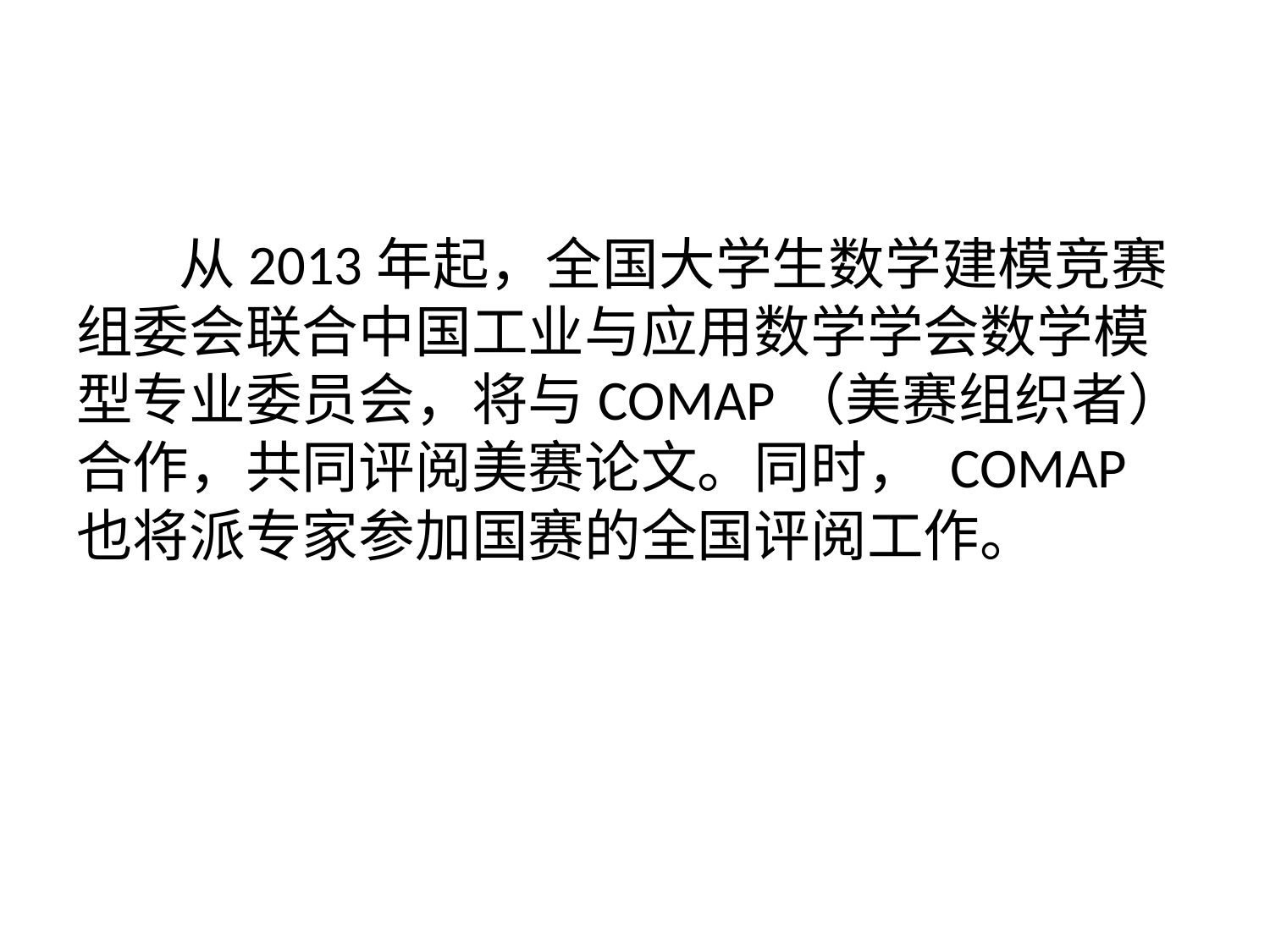

从2013年起，全国大学生数学建模竞赛组委会联合中国工业与应用数学学会数学模型专业委员会，将与COMAP（美赛组织者）合作，共同评阅美赛论文。同时， COMAP也将派专家参加国赛的全国评阅工作。